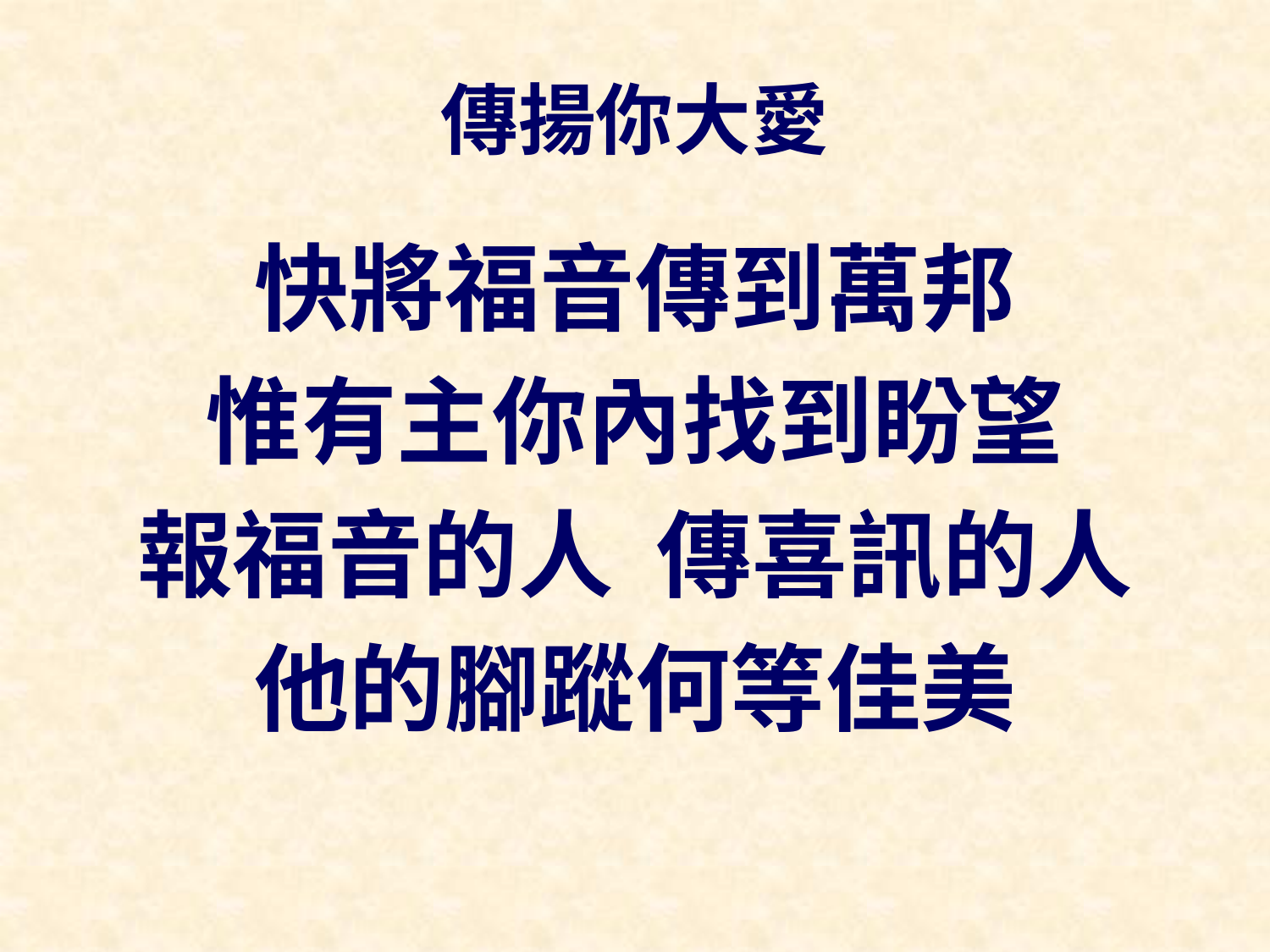

# 傳揚你大愛
快將福音傳到萬邦
惟有主你內找到盼望
報福音的人  傳喜訊的人
他的腳蹤何等佳美